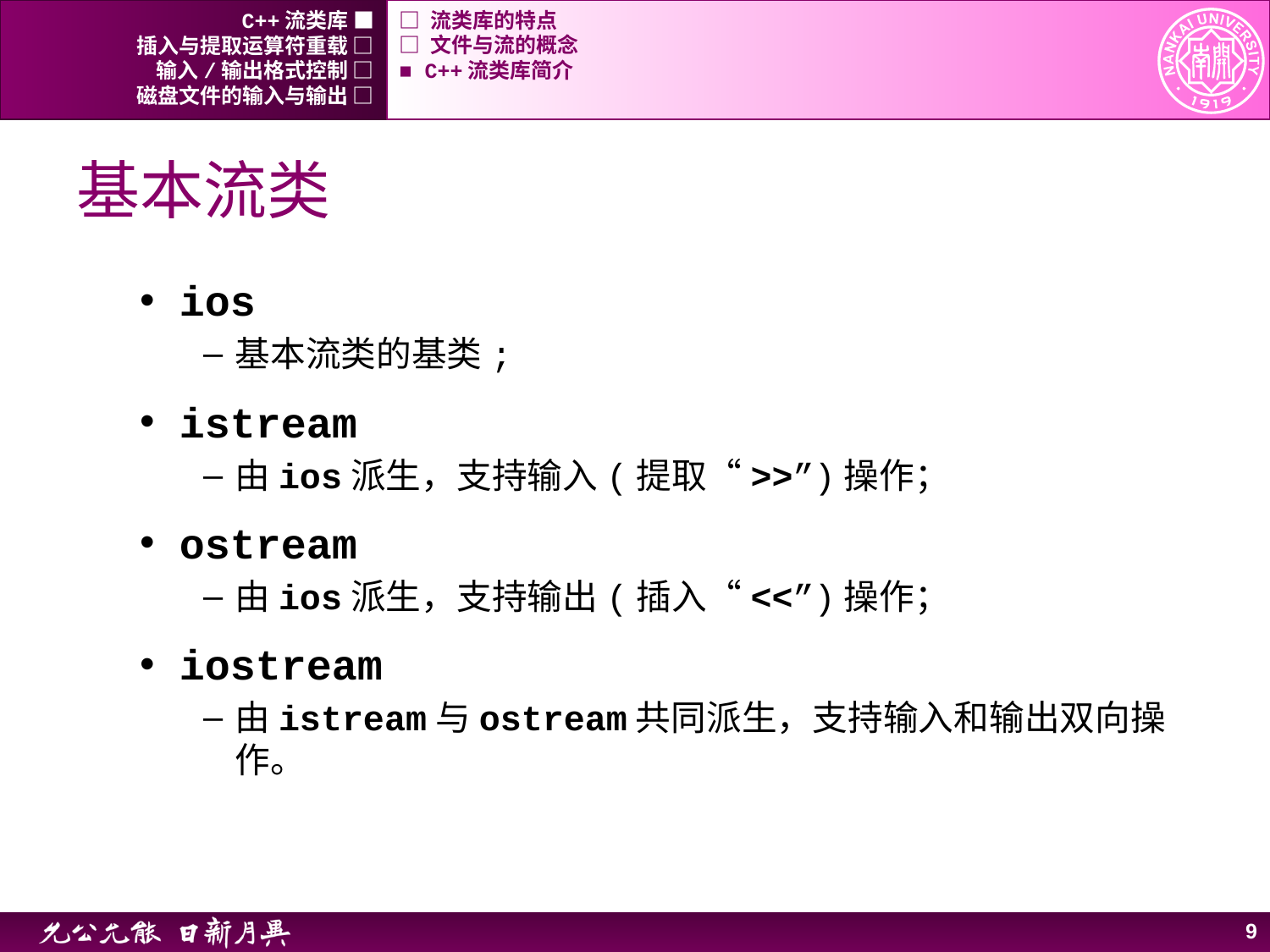

C++流类库 ■
□ 流类库的特点
插入与提取运算符重载 □
□ 文件与流的概念
输入/输出格式控制 □
■ C++流类库简介
磁盘文件的输入与输出 □
# 基本流类
ios
基本流类的基类;
istream
由ios派生，支持输入(提取“>>”)操作；
ostream
由ios派生，支持输出(插入“<<”)操作；
iostream
由istream与ostream共同派生，支持输入和输出双向操作。

9